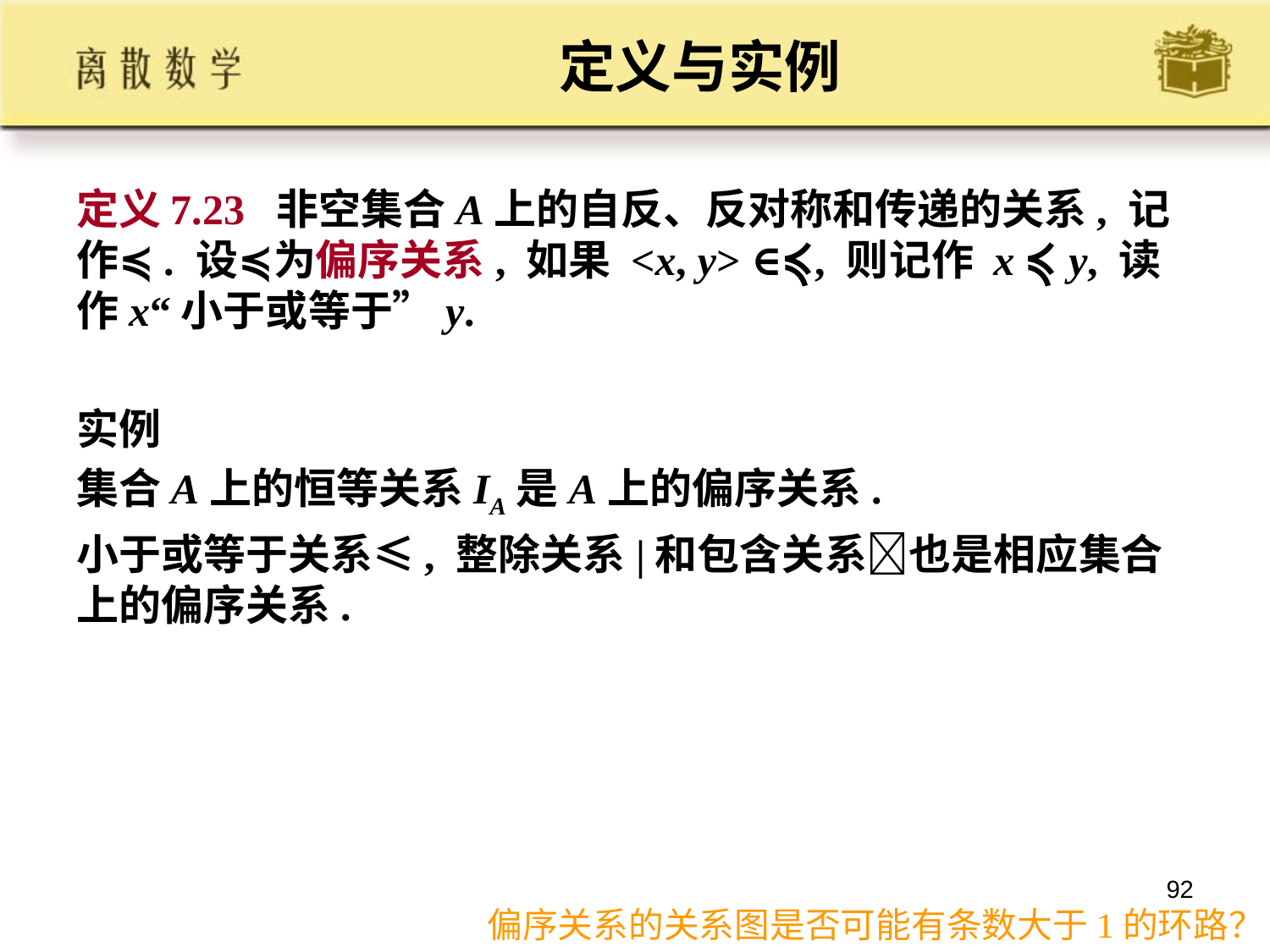

# 定义与实例
定义7.23  非空集合A上的自反、反对称和传递的关系, 记作≼. 设≼为偏序关系, 如果 <x, y> ∈≼, 则记作 x ≼ y, 读作x“小于或等于”y.

实例
集合A上的恒等关系IA是A上的偏序关系.
小于或等于关系≤, 整除关系|和包含关系⊆也是相应集合上的偏序关系.
92
偏序关系的关系图是否可能有条数大于1的环路？